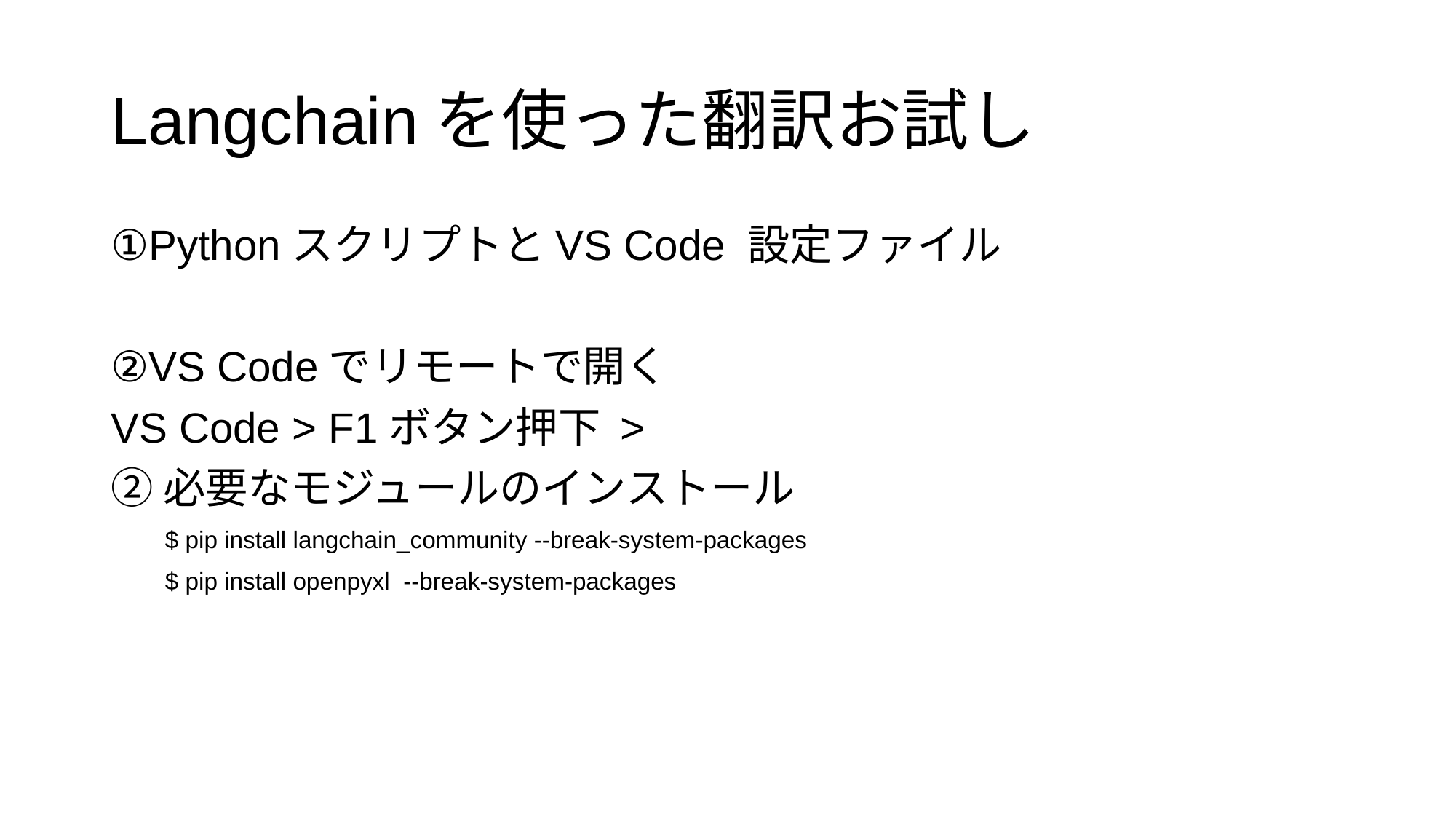

# Langchainを使った翻訳お試し
①PythonスクリプトとVS Code 設定ファイル

②VS Codeでリモートで開く
VS Code > F1ボタン押下 >
②必要なモジュールのインストール
　　$ pip install langchain_community --break-system-packages
　　$ pip install openpyxl  --break-system-packages